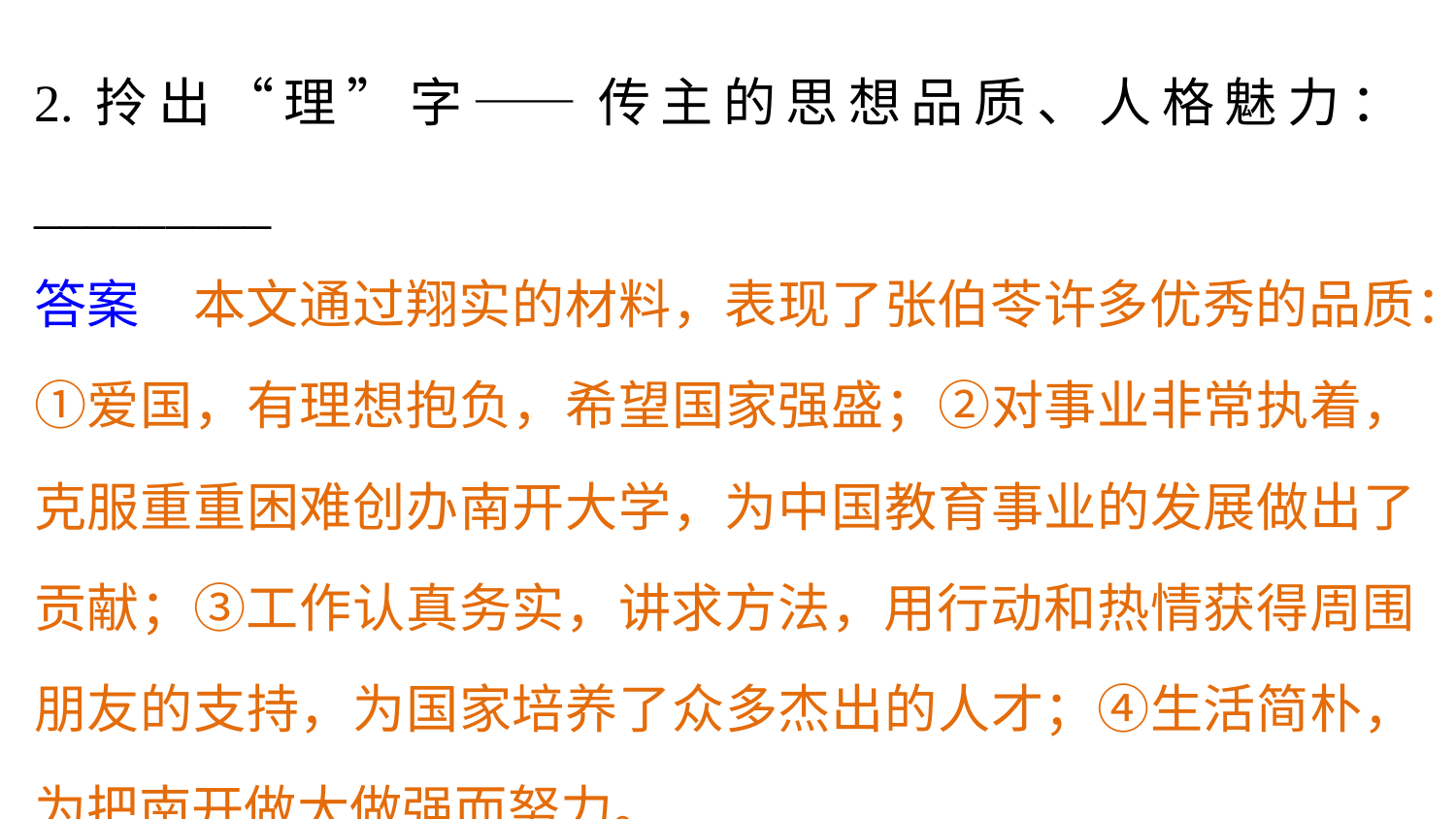

2.拎出“理”字——传主的思想品质、人格魅力：_________
答案　本文通过翔实的材料，表现了张伯苓许多优秀的品质：①爱国，有理想抱负，希望国家强盛；②对事业非常执着，克服重重困难创办南开大学，为中国教育事业的发展做出了贡献；③工作认真务实，讲求方法，用行动和热情获得周围朋友的支持，为国家培养了众多杰出的人才；④生活简朴，为把南开做大做强而努力。